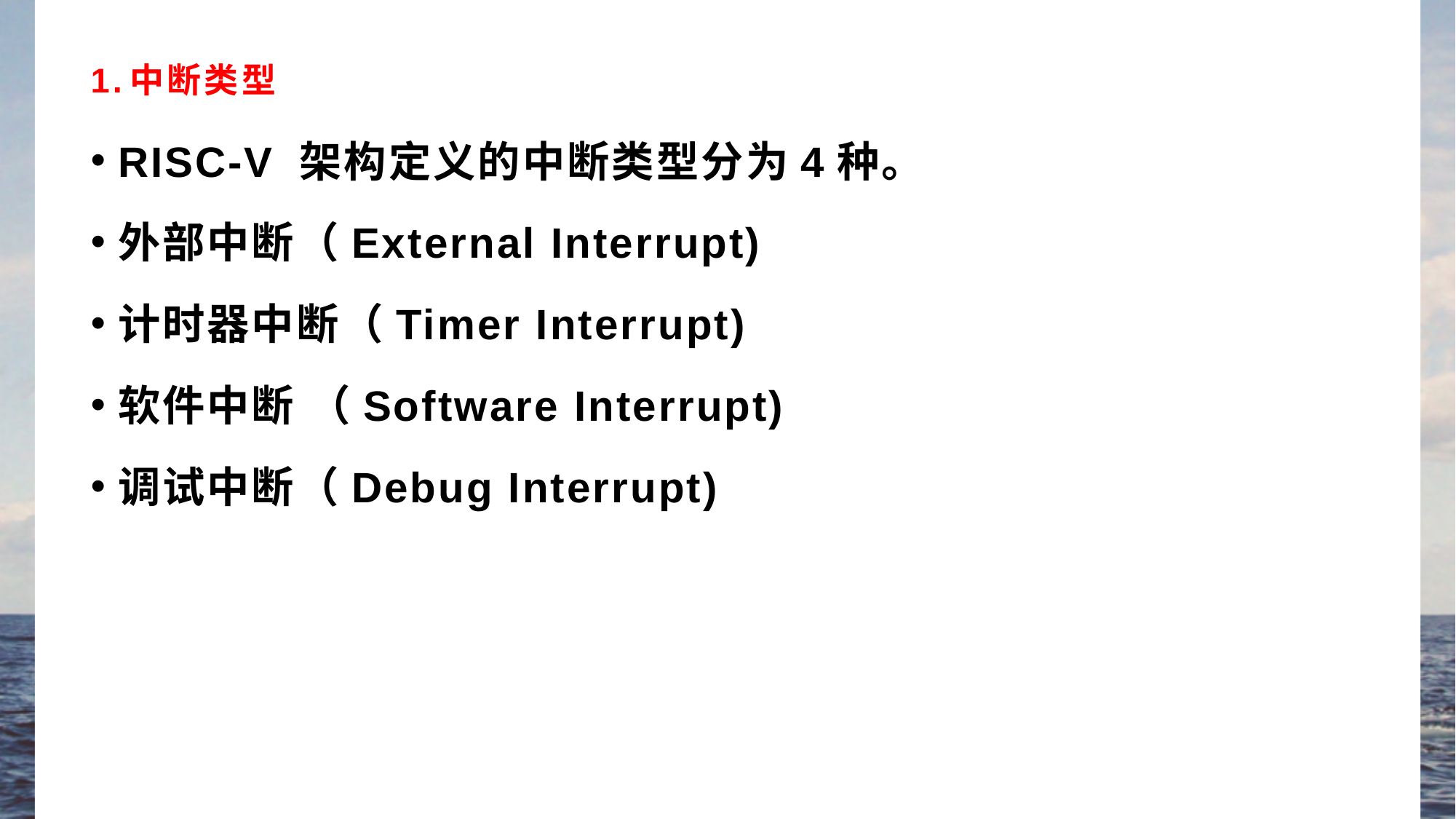

# 1.中断类型
RISC-V 架构定义的中断类型分为4种。
外部中断（External Interrupt)
计时器中断（Timer Interrupt)
软件中断 （Software Interrupt)
调试中断（Debug Interrupt)